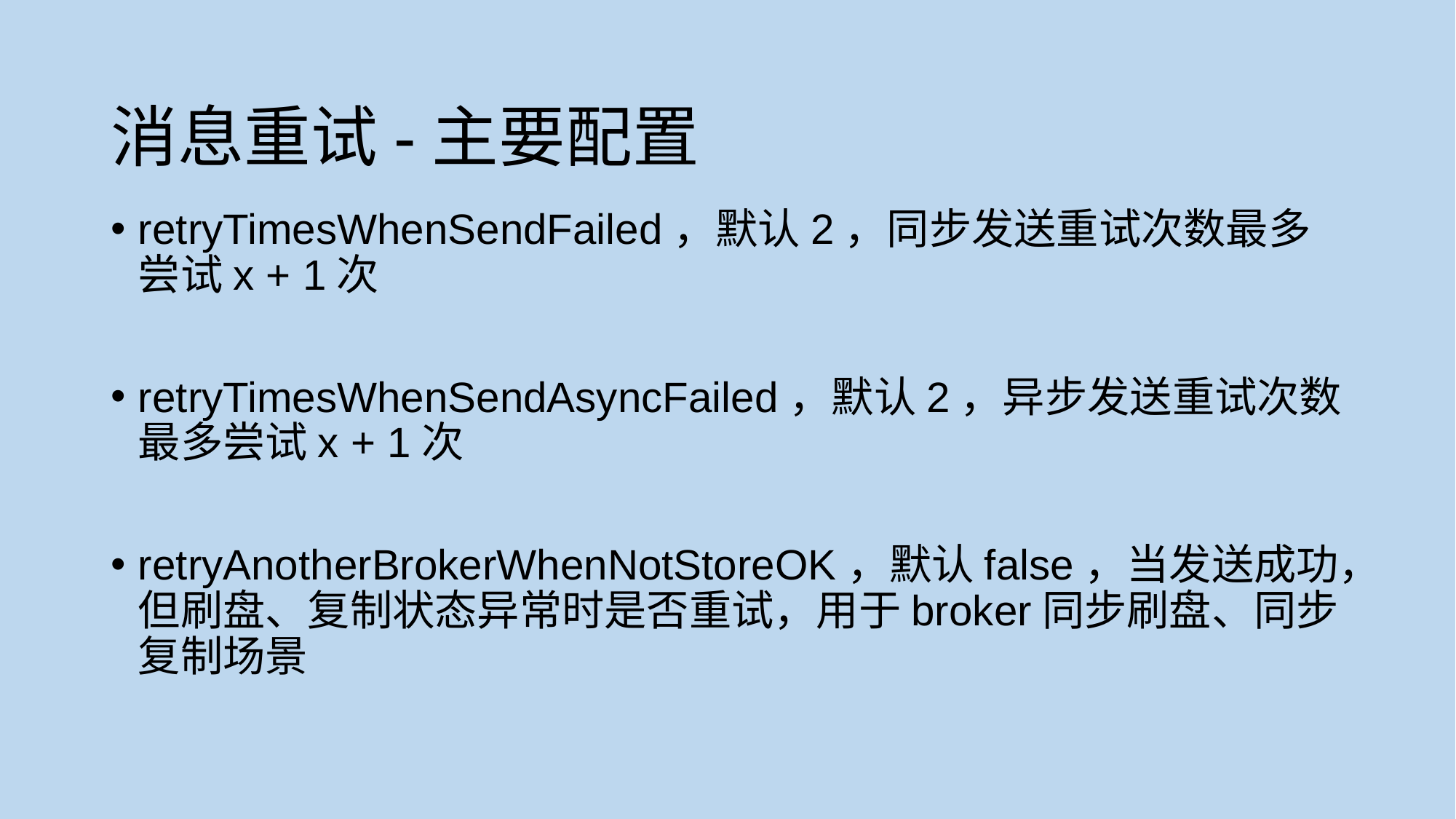

# 消息重试-主要配置
retryTimesWhenSendFailed，默认2，同步发送重试次数最多尝试x + 1次

retryTimesWhenSendAsyncFailed，默认2，异步发送重试次数最多尝试x + 1次

retryAnotherBrokerWhenNotStoreOK，默认false，当发送成功，但刷盘、复制状态异常时是否重试，用于broker同步刷盘、同步复制场景